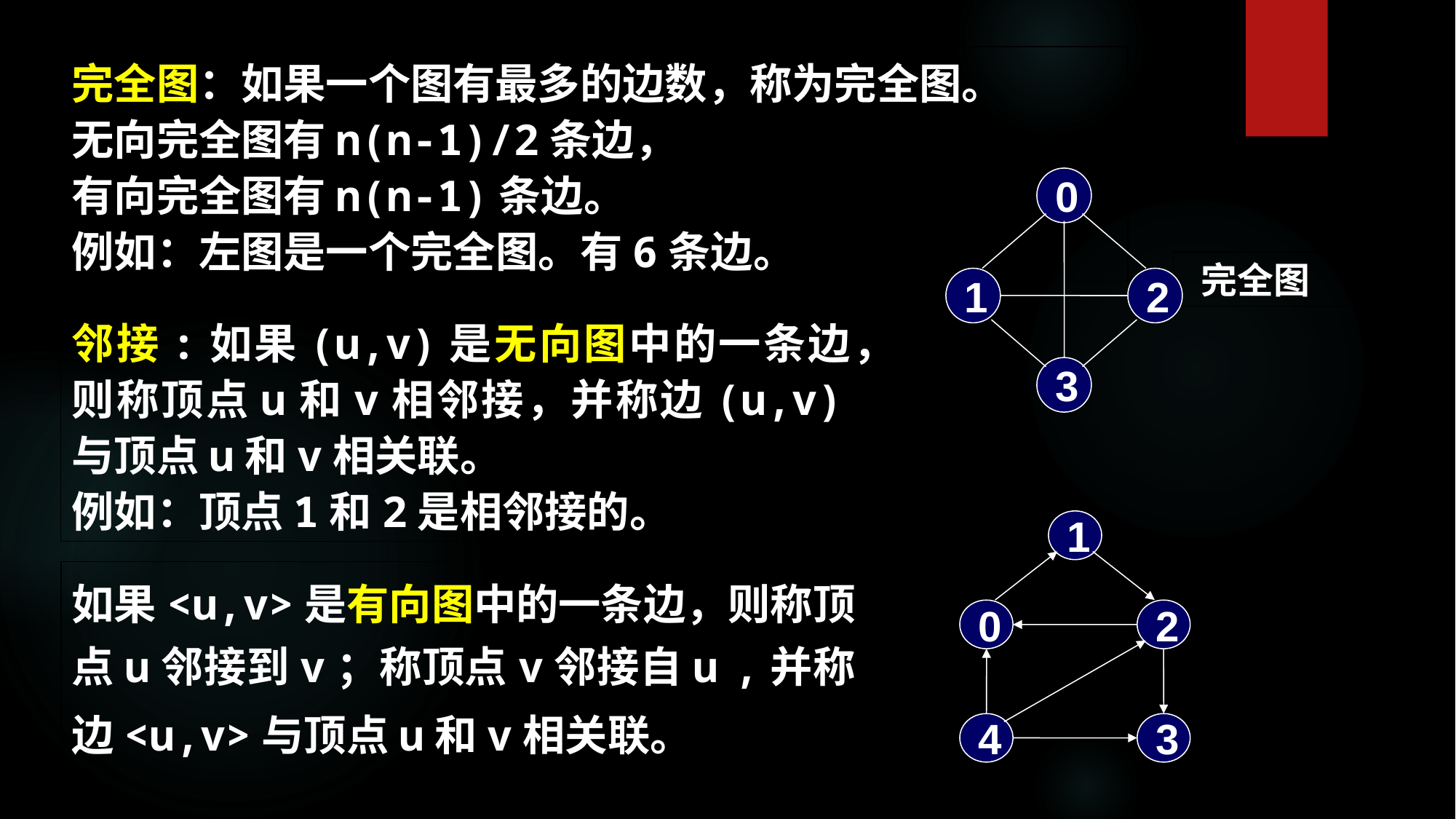

完全图：如果一个图有最多的边数，称为完全图。
无向完全图有n(n-1)/2条边，
有向完全图有n(n-1)条边。
例如：左图是一个完全图。有6条边。
0

1
2

3
 完全图
邻接:如果(u,v)是无向图中的一条边，则称顶点u和v相邻接，并称边(u,v)与顶点u和v相关联。
例如：顶点1和2是相邻接的。
1

0
2

4
3

如果<u,v>是有向图中的一条边，则称顶点u邻接到v；称顶点v邻接自u ,并称边<u,v>与顶点u和v相关联。